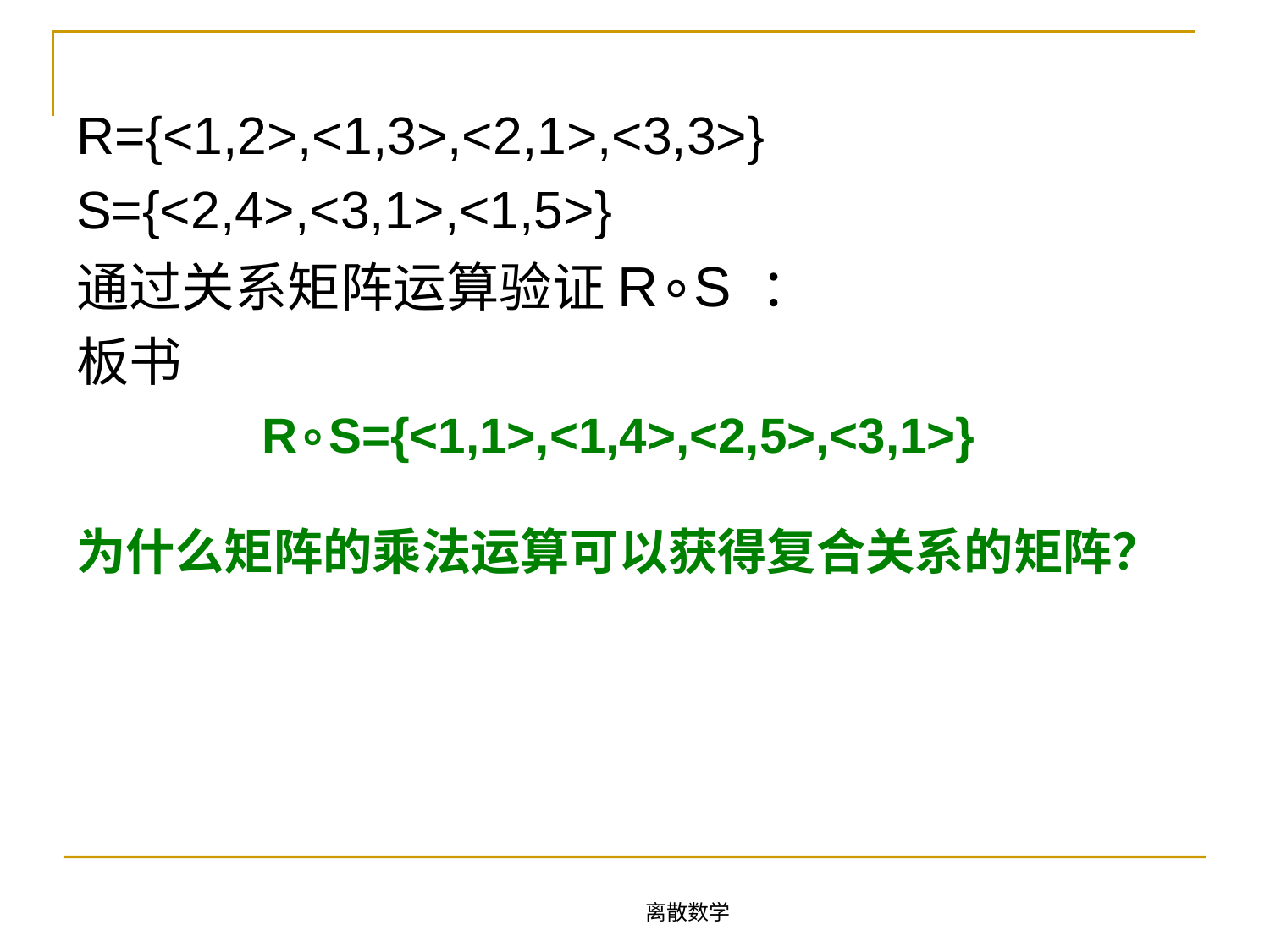

R={<1,2>,<1,3>,<2,1>,<3,3>}
S={<2,4>,<3,1>,<1,5>}
通过关系矩阵运算验证R∘S ：
板书
R∘S={<1,1>,<1,4>,<2,5>,<3,1>}
为什么矩阵的乘法运算可以获得复合关系的矩阵？

离散数学
7